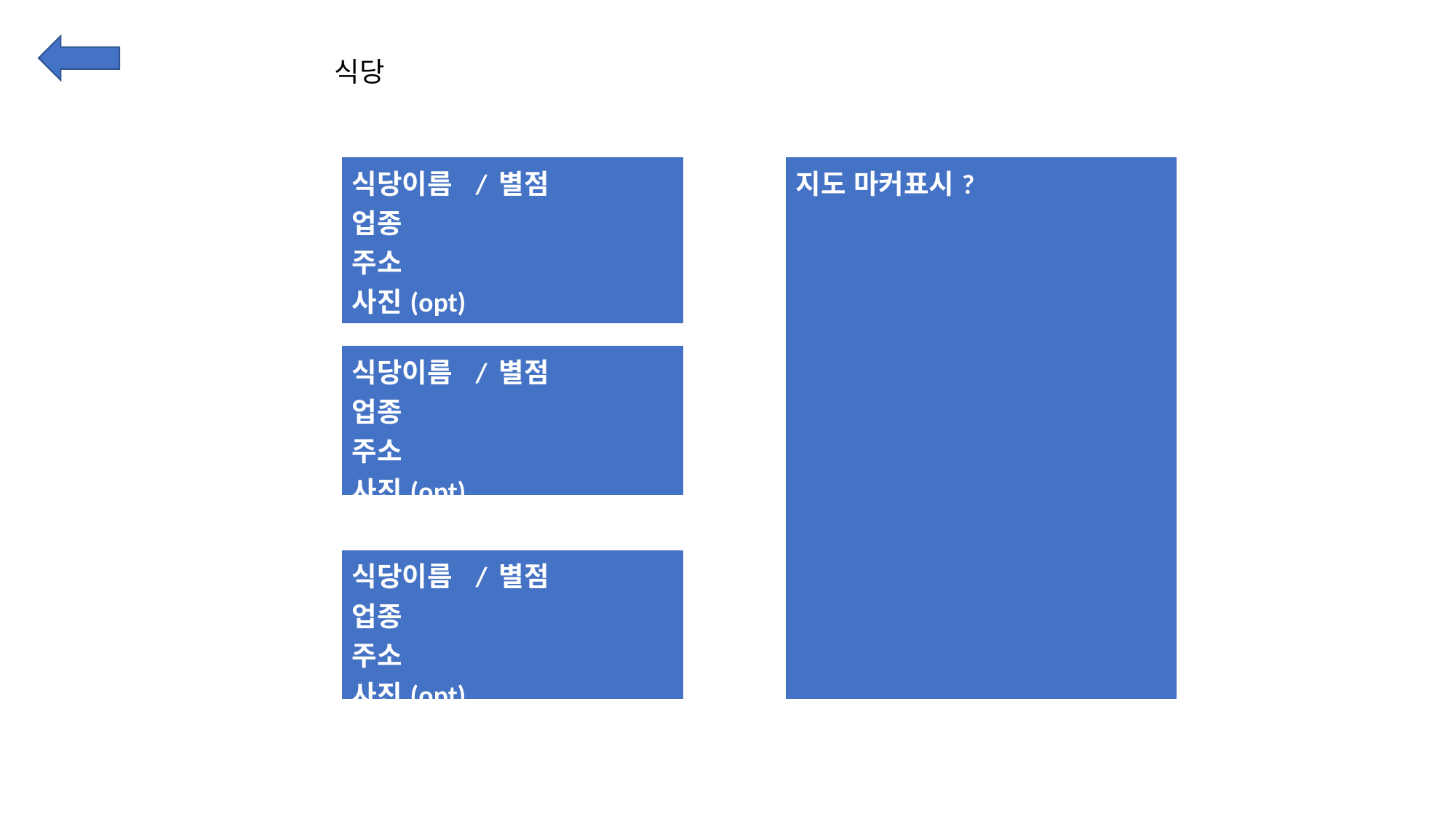

식당
| 식당이름 / 별점 업종 주소 사진(opt) |
| --- |
| 지도 마커표시? |
| --- |
| 식당이름 / 별점 업종 주소 사진(opt) |
| --- |
| 식당이름 / 별점 업종 주소 사진(opt) |
| --- |